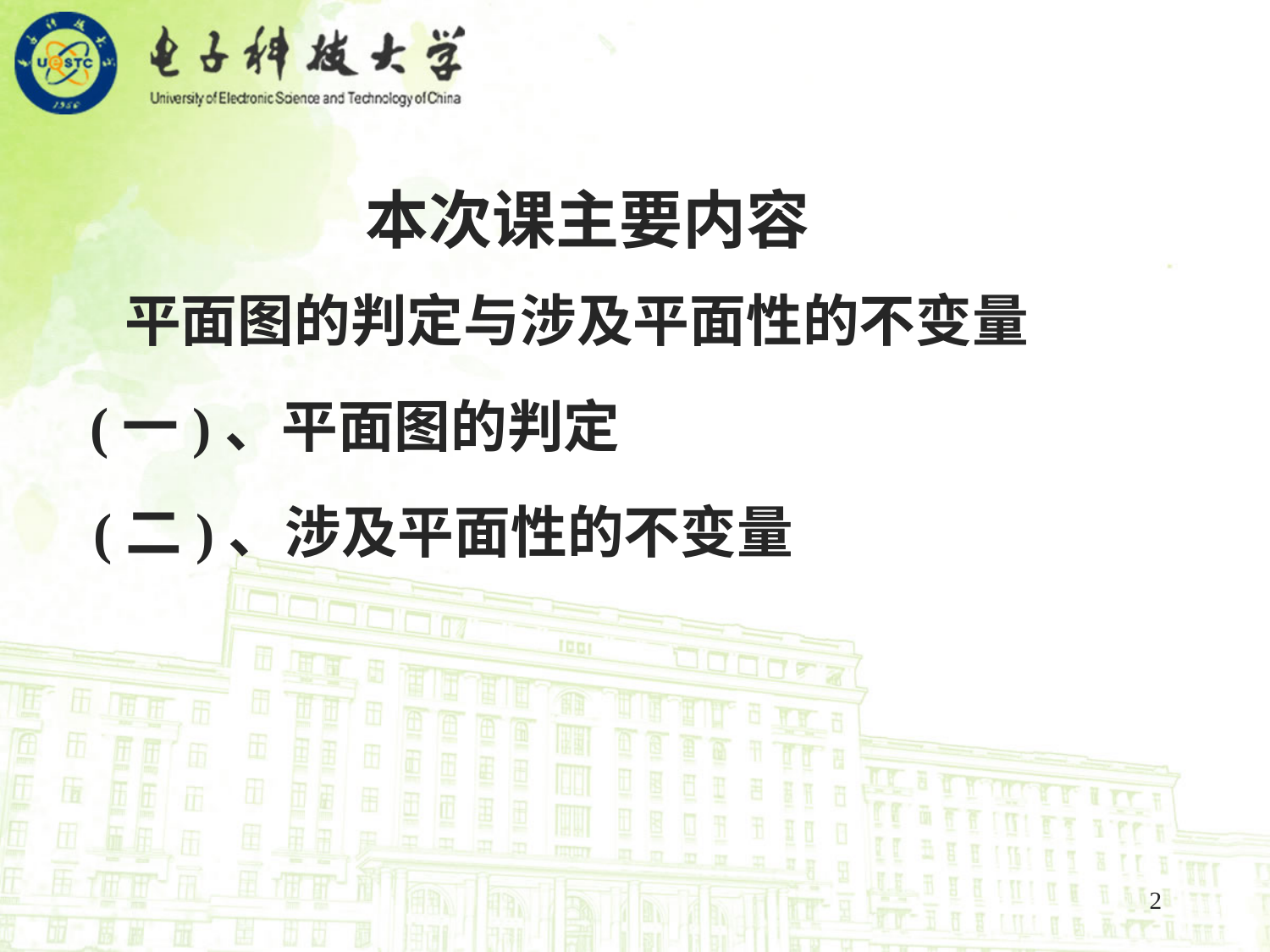

本次课主要内容
平面图的判定与涉及平面性的不变量
 (一)、平面图的判定
  (二)、涉及平面性的不变量
2